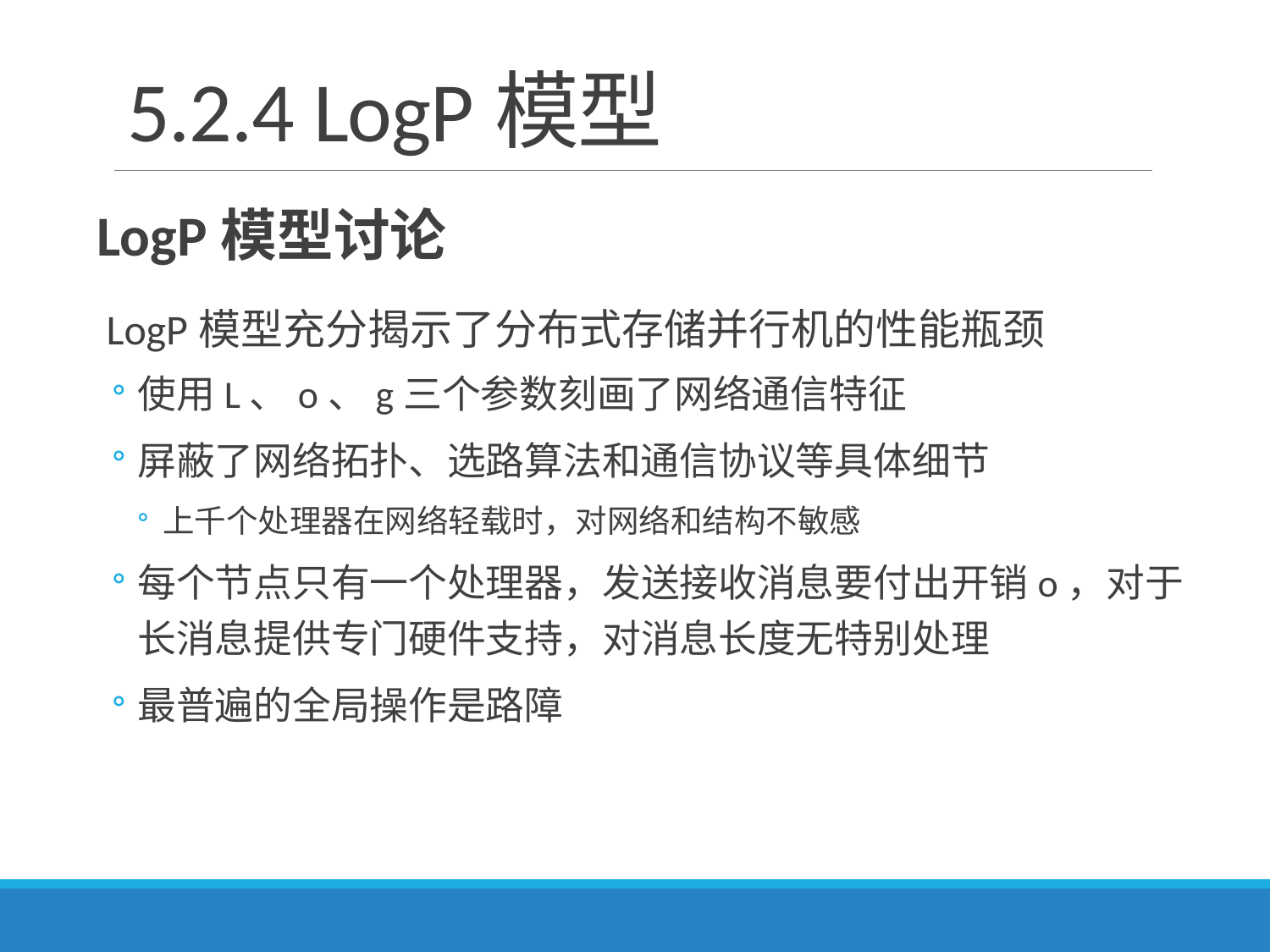

# 5.2.4 LogP模型
LogP模型讨论
 LogP模型充分揭示了分布式存储并行机的性能瓶颈
使用L、o、g三个参数刻画了网络通信特征
屏蔽了网络拓扑、选路算法和通信协议等具体细节
上千个处理器在网络轻载时，对网络和结构不敏感
每个节点只有一个处理器，发送接收消息要付出开销o，对于长消息提供专门硬件支持，对消息长度无特别处理
最普遍的全局操作是路障

41